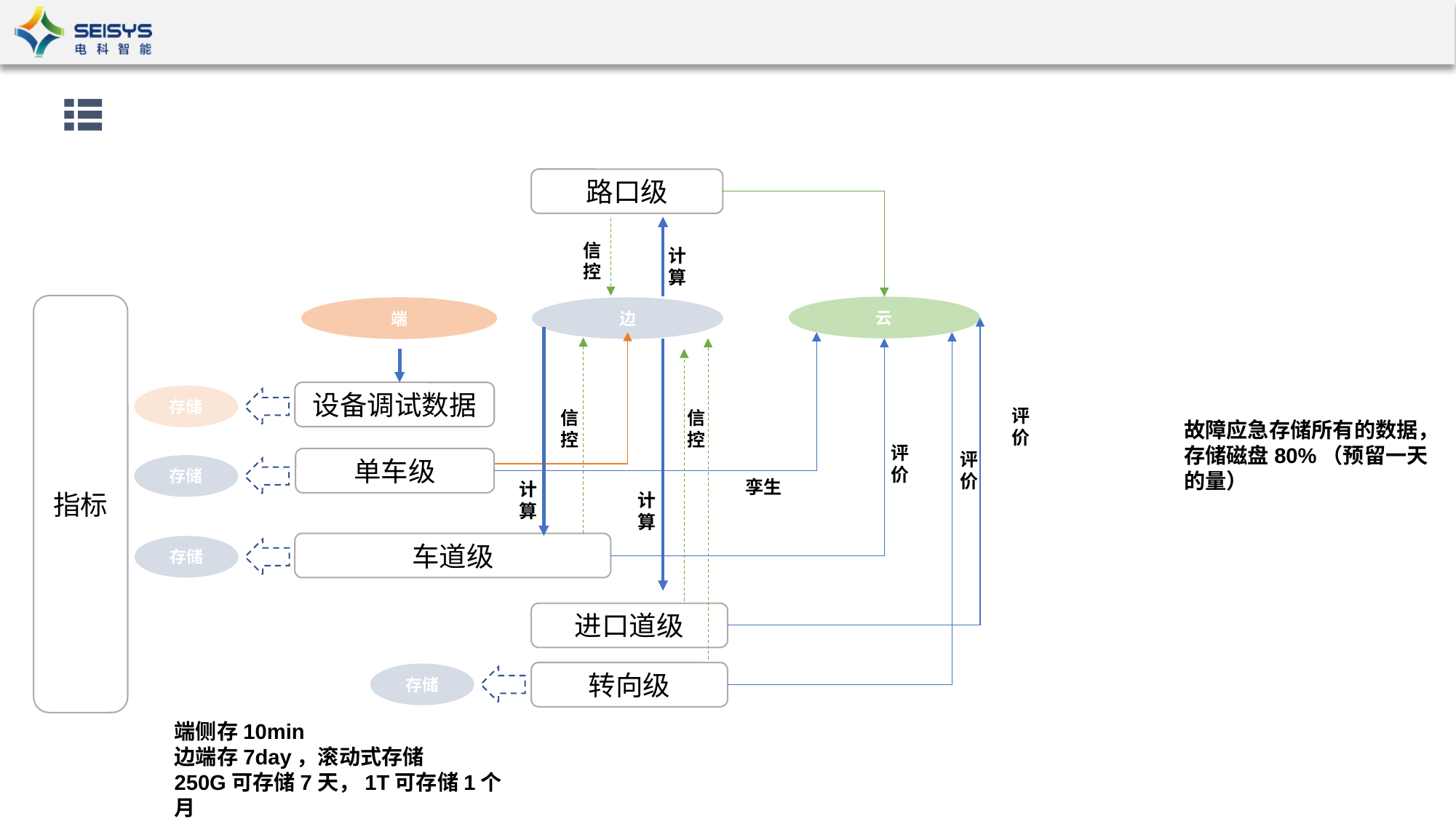

路口级
信
控
计
算
指标
云
端
边
设备调试数据

存储
评价
信控
信
控
故障应急存储所有的数据，存储磁盘80%（预留一天的量）
评价
评价
单车级

存储
孪生
计
算
计
算
车道级

存储
进口道级

转向级
存储
端侧存10min
边端存7day，滚动式存储
250G可存储7天，1T可存储1个月